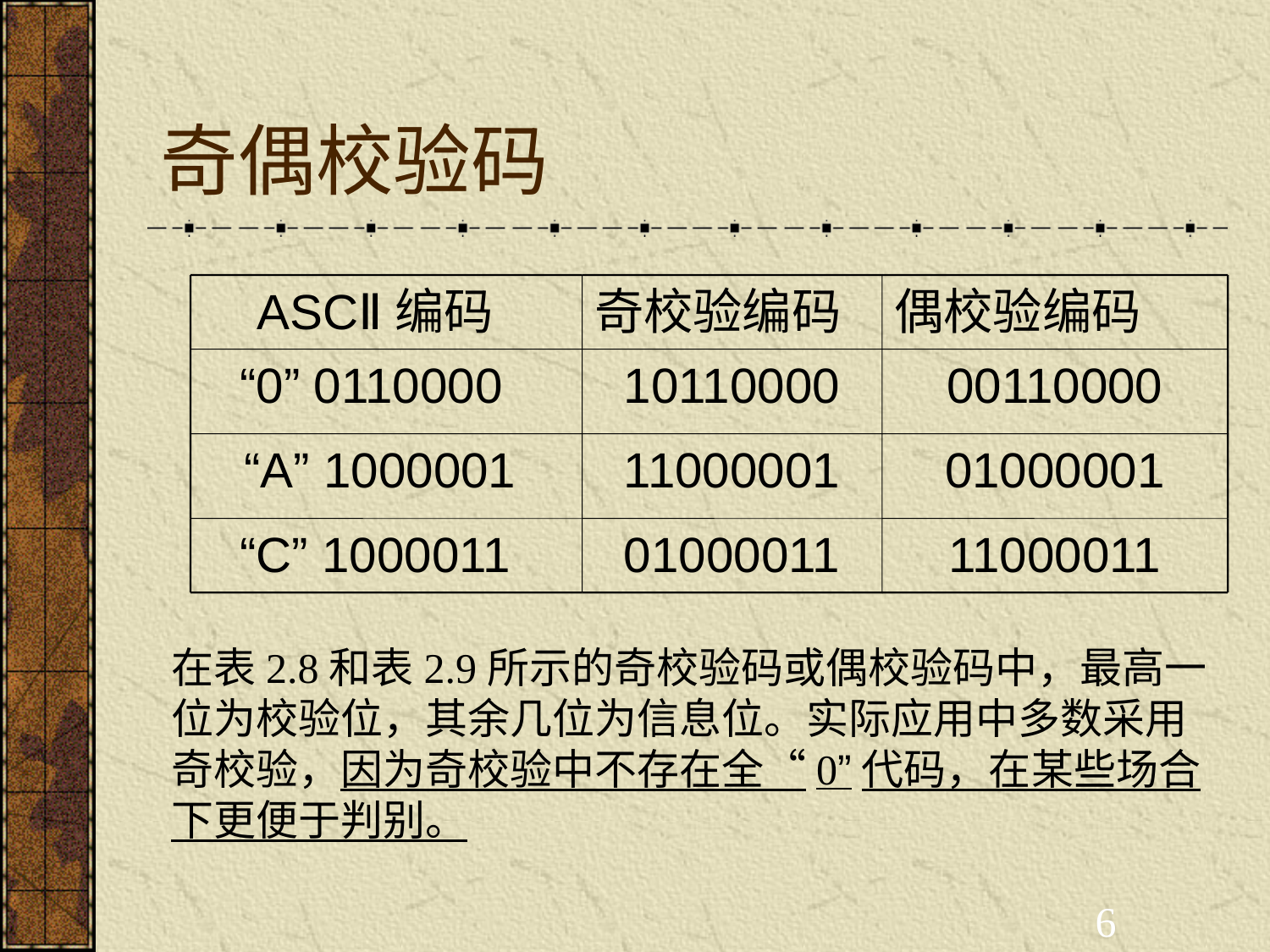

# 奇偶校验码
ASCⅡ编码

奇校验编码

偶校验编码

   “0” 0110000

10110000

00110000

“A” 1000001

11000001

01000001

   “C” 1000011

01000011

11000011

在表2.8和表2.9所示的奇校验码或偶校验码中，最高一位为校验位，其余几位为信息位。实际应用中多数采用奇校验，因为奇校验中不存在全“0”代码，在某些场合下更便于判别。
6